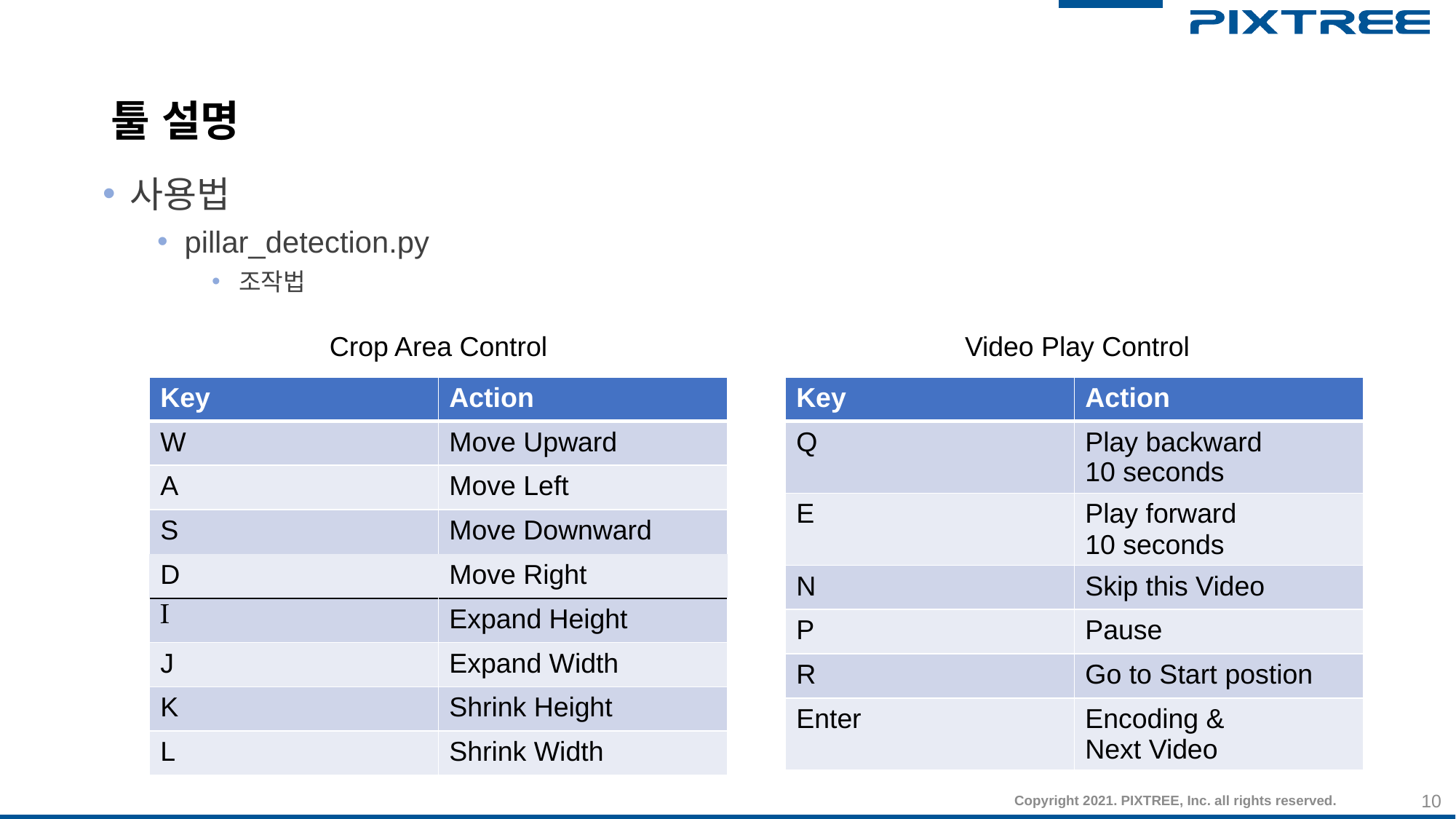

# 툴 설명
사용법
pillar_detection.py
조작법
Crop Area Control
Video Play Control
| Key | Action |
| --- | --- |
| W | Move Upward |
| A | Move Left |
| S | Move Downward |
| D | Move Right |
| I | Expand Height |
| J | Expand Width |
| K | Shrink Height |
| L | Shrink Width |
| Key | Action |
| --- | --- |
| Q | Play backward 10 seconds |
| E | Play forward 10 seconds |
| N | Skip this Video |
| P | Pause |
| R | Go to Start postion |
| Enter | Encoding & Next Video |
Copyright 2021. PIXTREE, Inc. all rights reserved.
10